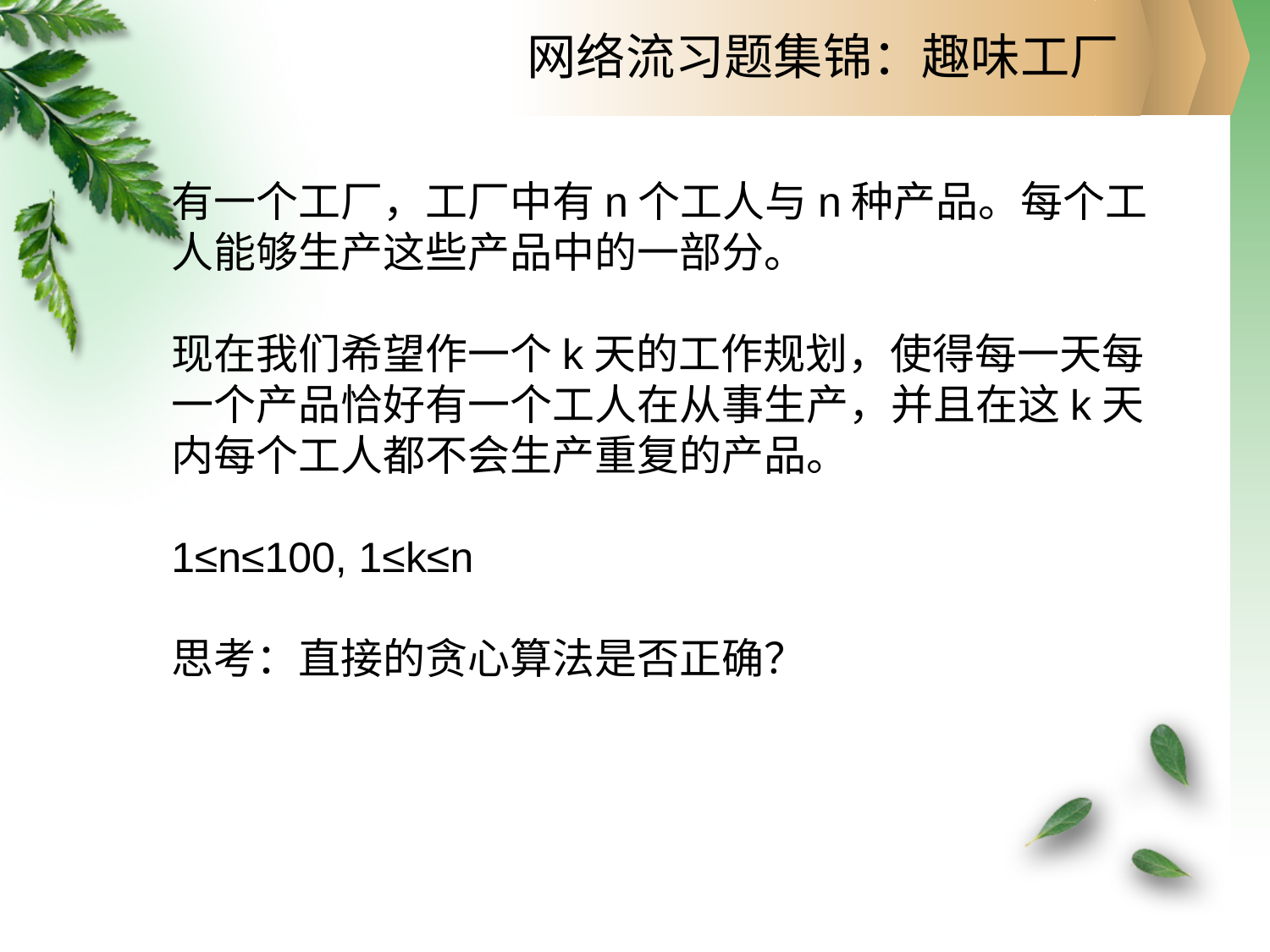

网络流习题集锦：趣味工厂
有一个工厂，工厂中有n个工人与n种产品。每个工人能够生产这些产品中的一部分。

现在我们希望作一个k天的工作规划，使得每一天每一个产品恰好有一个工人在从事生产，并且在这k天内每个工人都不会生产重复的产品。

1≤n≤100, 1≤k≤n

思考：直接的贪心算法是否正确？